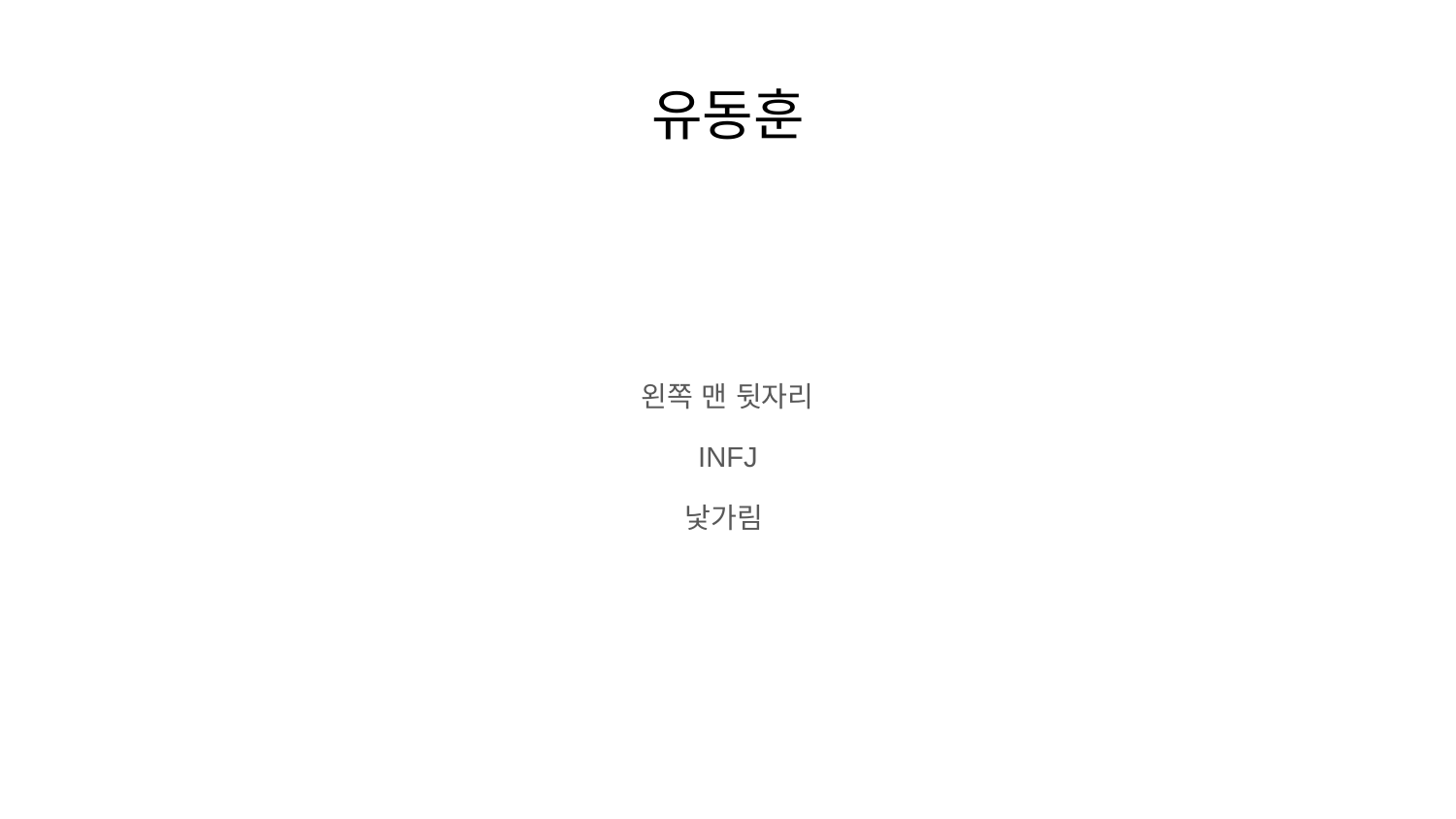

# 유동훈
왼쪽 맨 뒷자리
INFJ
낯가림